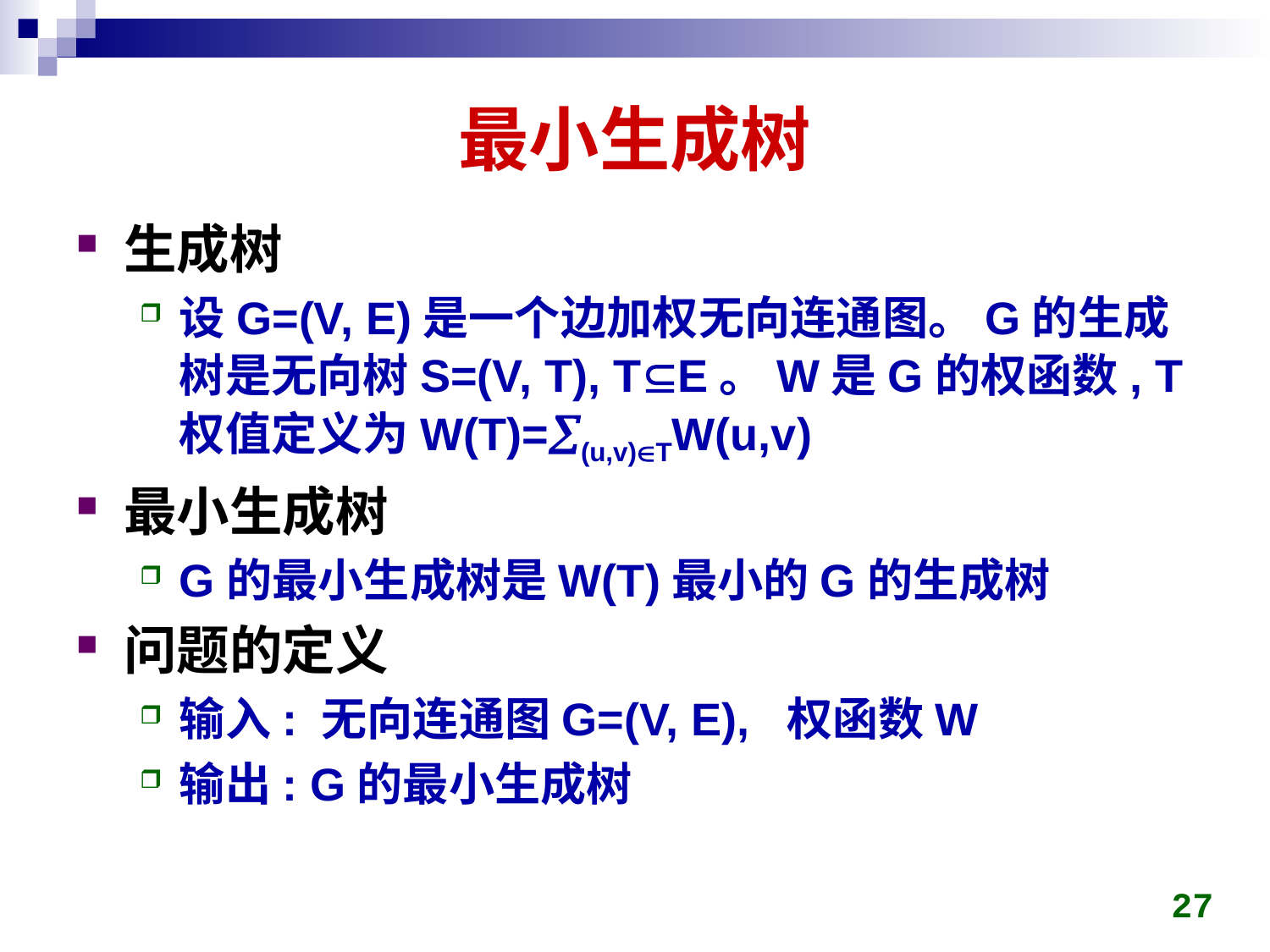

# 最小生成树
生成树
设G=(V, E)是一个边加权无向连通图。G的生成树是无向树S=(V, T), T⊆E。W是G的权函数, T权值定义为W(T)=∑(u,v)∈TW(u,v)
最小生成树
G的最小生成树是W(T)最小的G的生成树
问题的定义
输入: 无向连通图G=(V, E),  权函数W
输出: G的最小生成树

27